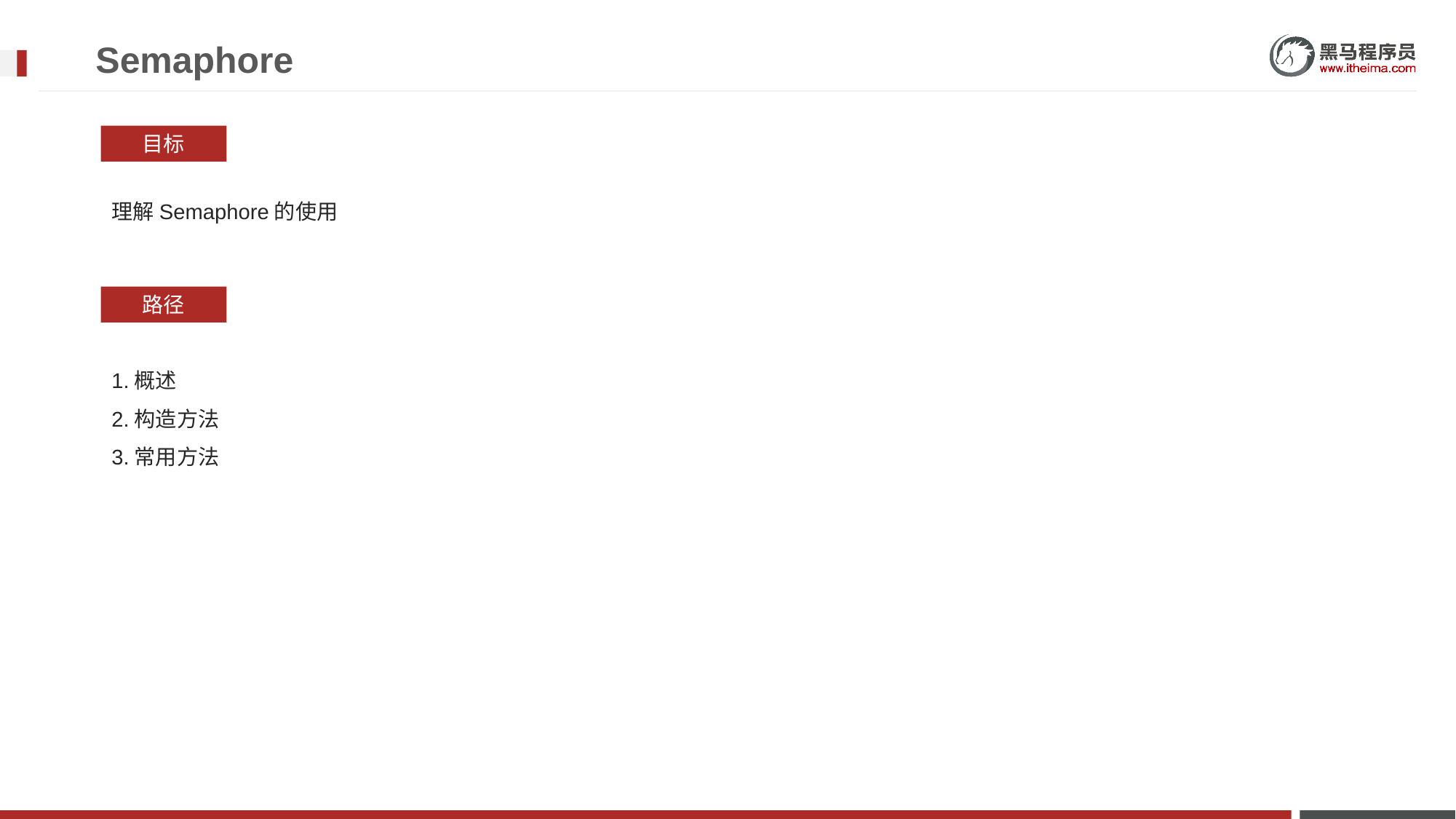

# Semaphore
目标
理解Semaphore的使用
路径
1.概述
2.构造方法
3.常用方法